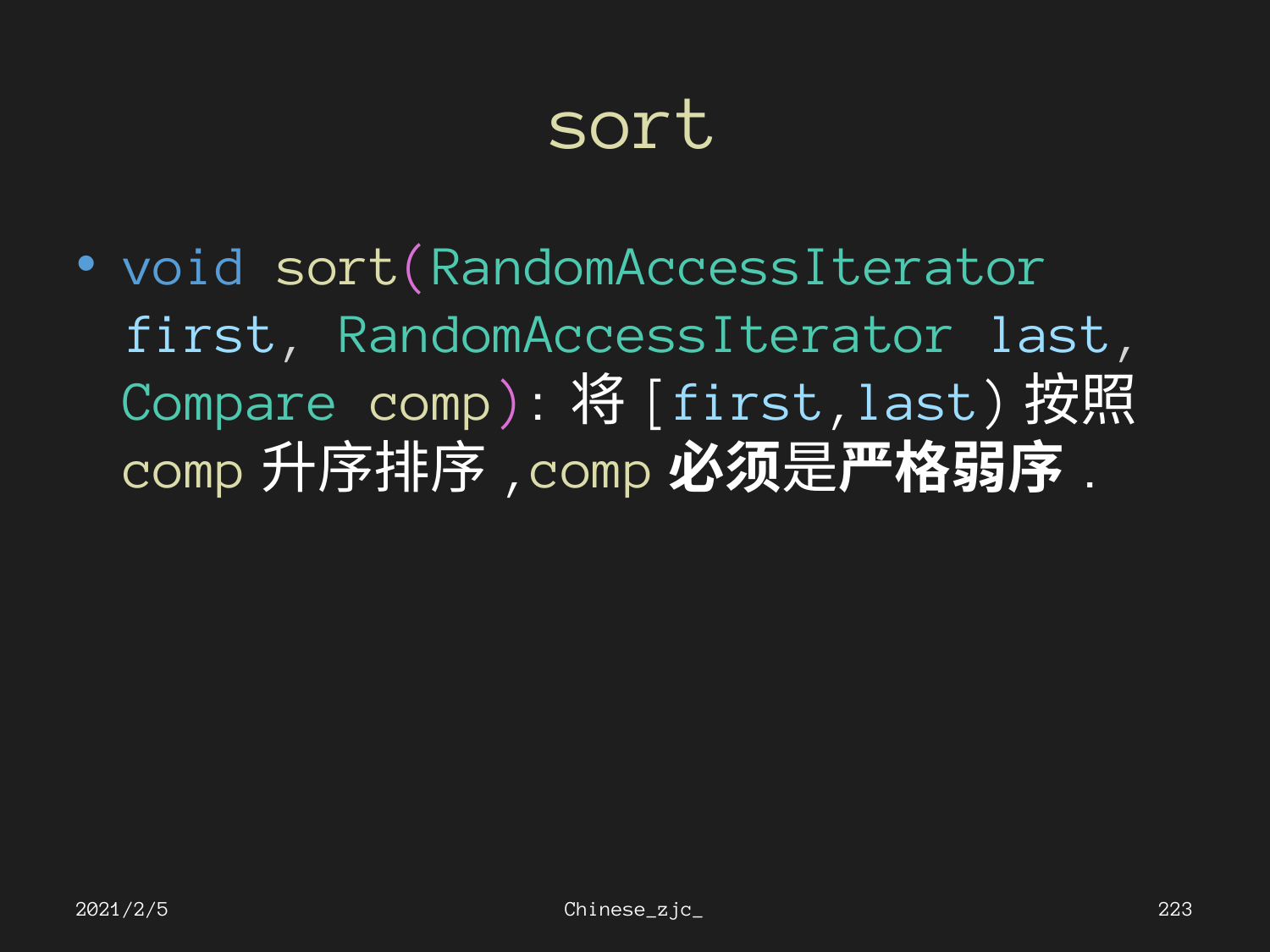

# sort
void sort(RandomAccessIterator first, RandomAccessIterator last, Compare comp):将[first,last)按照comp升序排序,comp必须是严格弱序.
2021/2/5
Chinese_zjc_
223